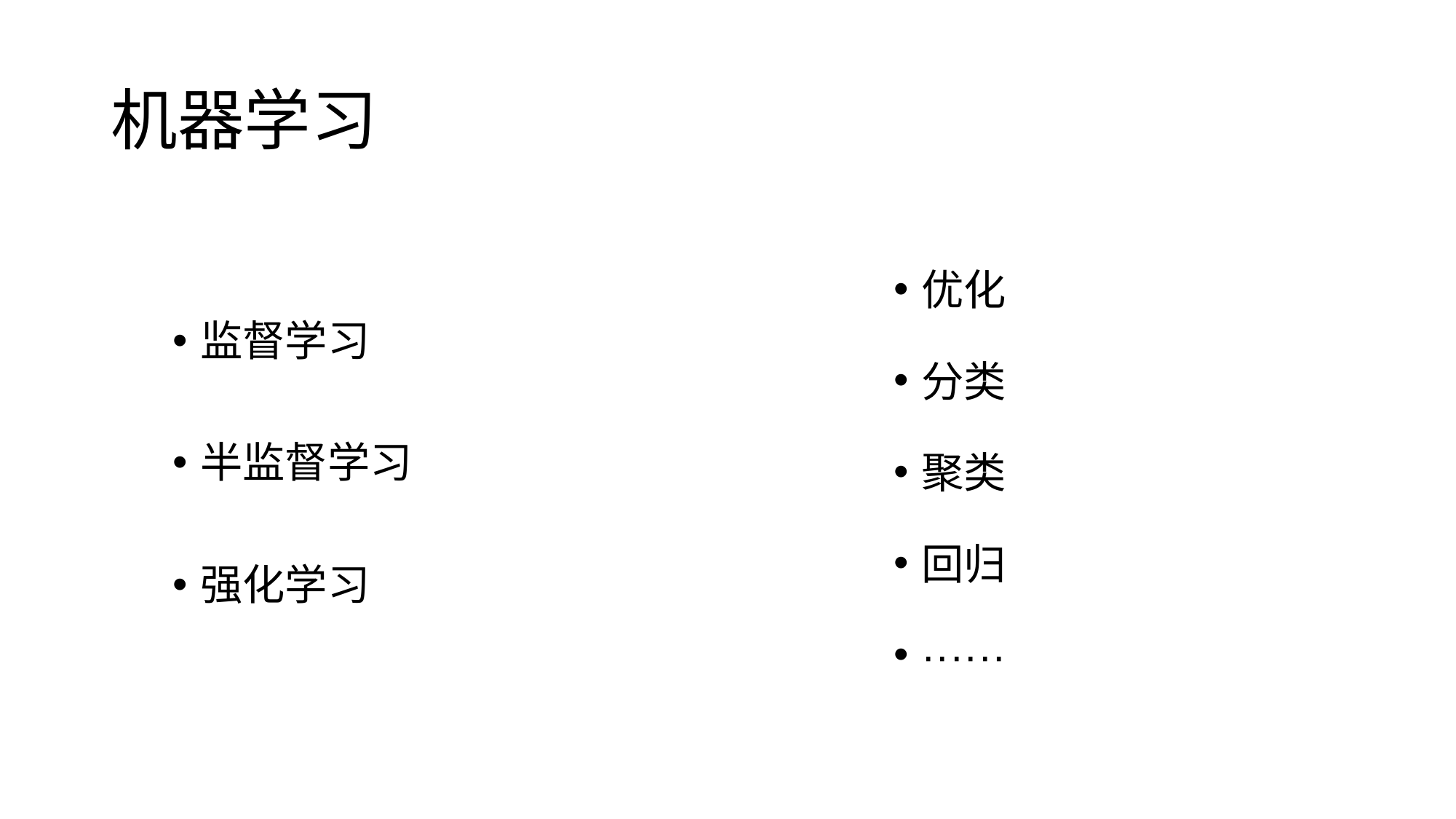

# 机器学习
优化
分类
聚类
回归
······

监督学习

半监督学习

强化学习